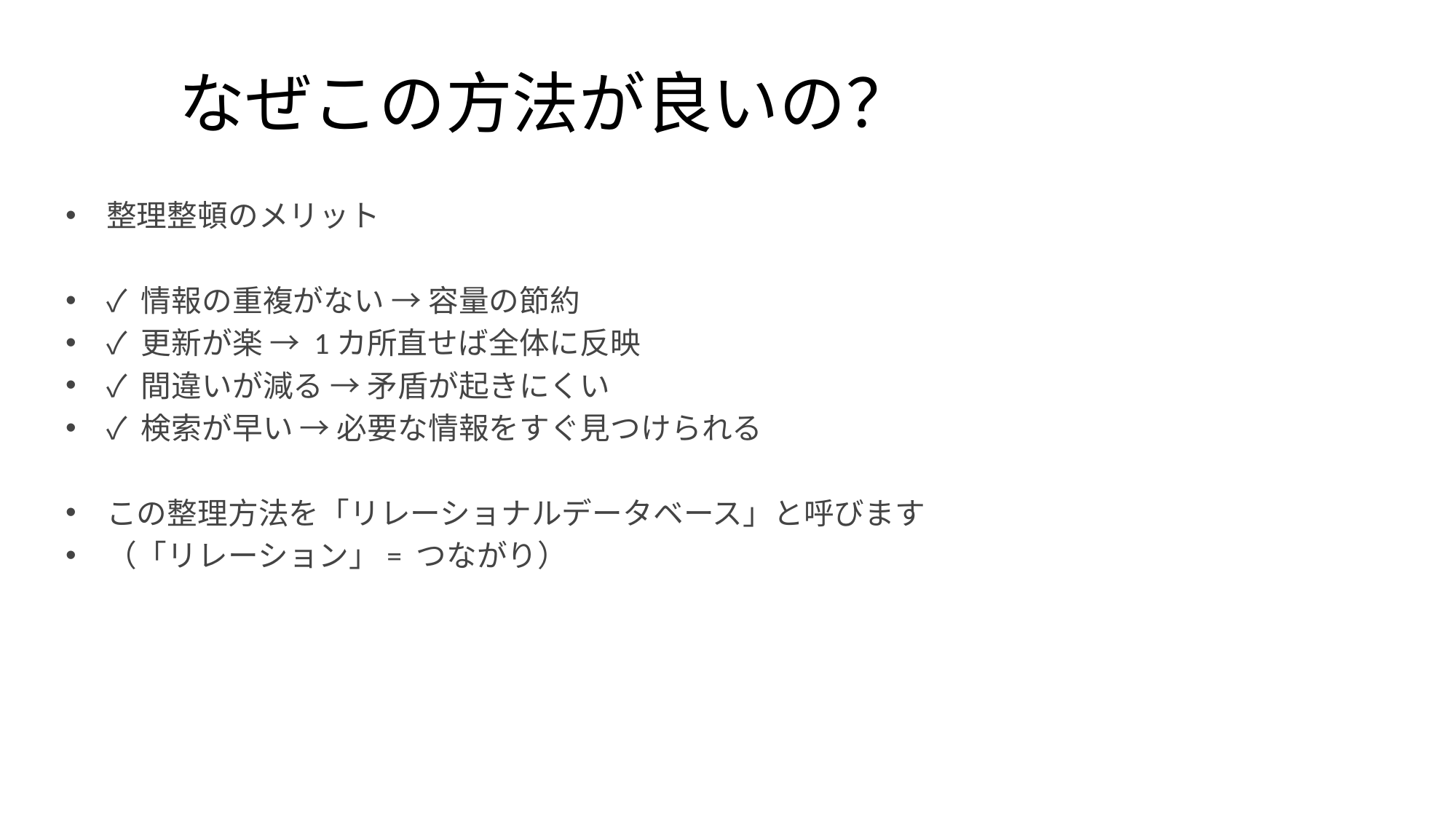

# なぜこの方法が良いの？
整理整頓のメリット

✓ 情報の重複がない → 容量の節約
✓ 更新が楽 → 1カ所直せば全体に反映
✓ 間違いが減る → 矛盾が起きにくい
✓ 検索が早い → 必要な情報をすぐ見つけられる

この整理方法を「リレーショナルデータベース」と呼びます
（「リレーション」= つながり）